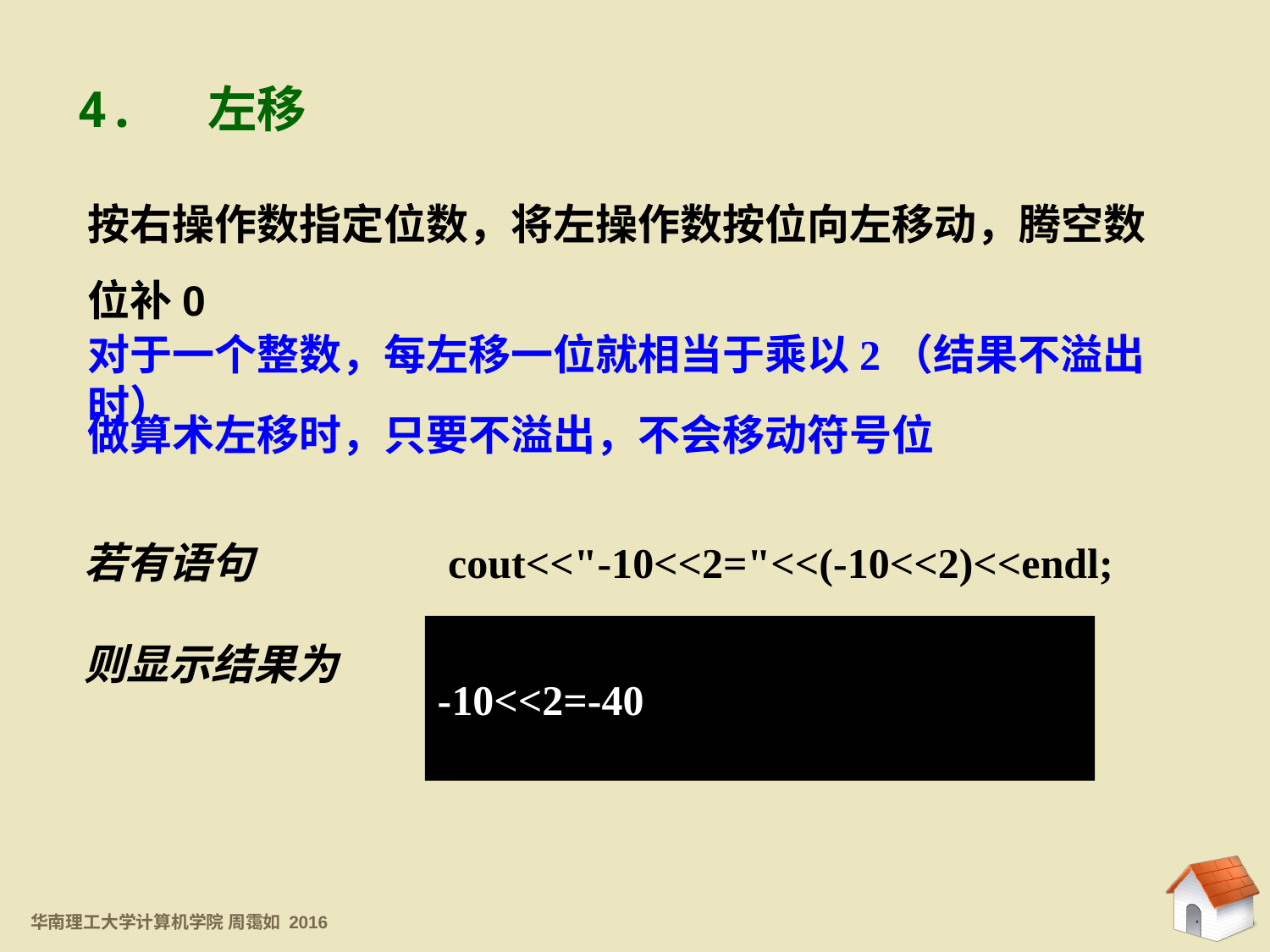

4.  左移
按右操作数指定位数，将左操作数按位向左移动，腾空数位补0
对于一个整数，每左移一位就相当于乘以2（结果不溢出时）
做算术左移时，只要不溢出，不会移动符号位
若有语句		 cout<<"-10<<2="<<(-10<<2)<<endl;
则显示结果为

-10<<2=-40